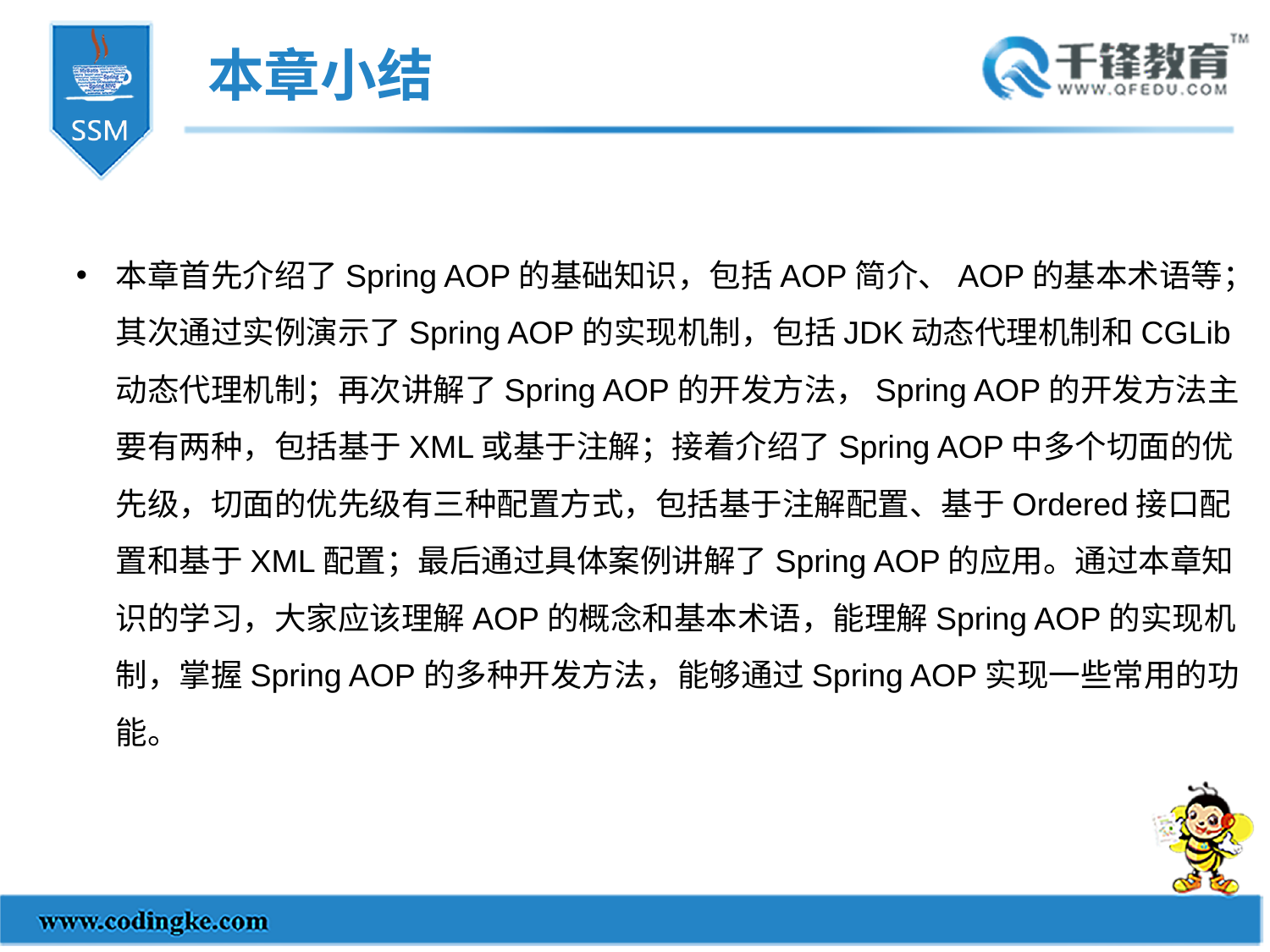

本章小结
本章首先介绍了Spring AOP的基础知识，包括AOP简介、AOP的基本术语等；其次通过实例演示了Spring AOP的实现机制，包括JDK动态代理机制和CGLib动态代理机制；再次讲解了Spring AOP的开发方法，Spring AOP的开发方法主要有两种，包括基于XML或基于注解；接着介绍了Spring AOP中多个切面的优先级，切面的优先级有三种配置方式，包括基于注解配置、基于Ordered接口配置和基于XML配置；最后通过具体案例讲解了Spring AOP的应用。通过本章知识的学习，大家应该理解AOP的概念和基本术语，能理解Spring AOP的实现机制，掌握Spring AOP的多种开发方法，能够通过Spring AOP实现一些常用的功能。